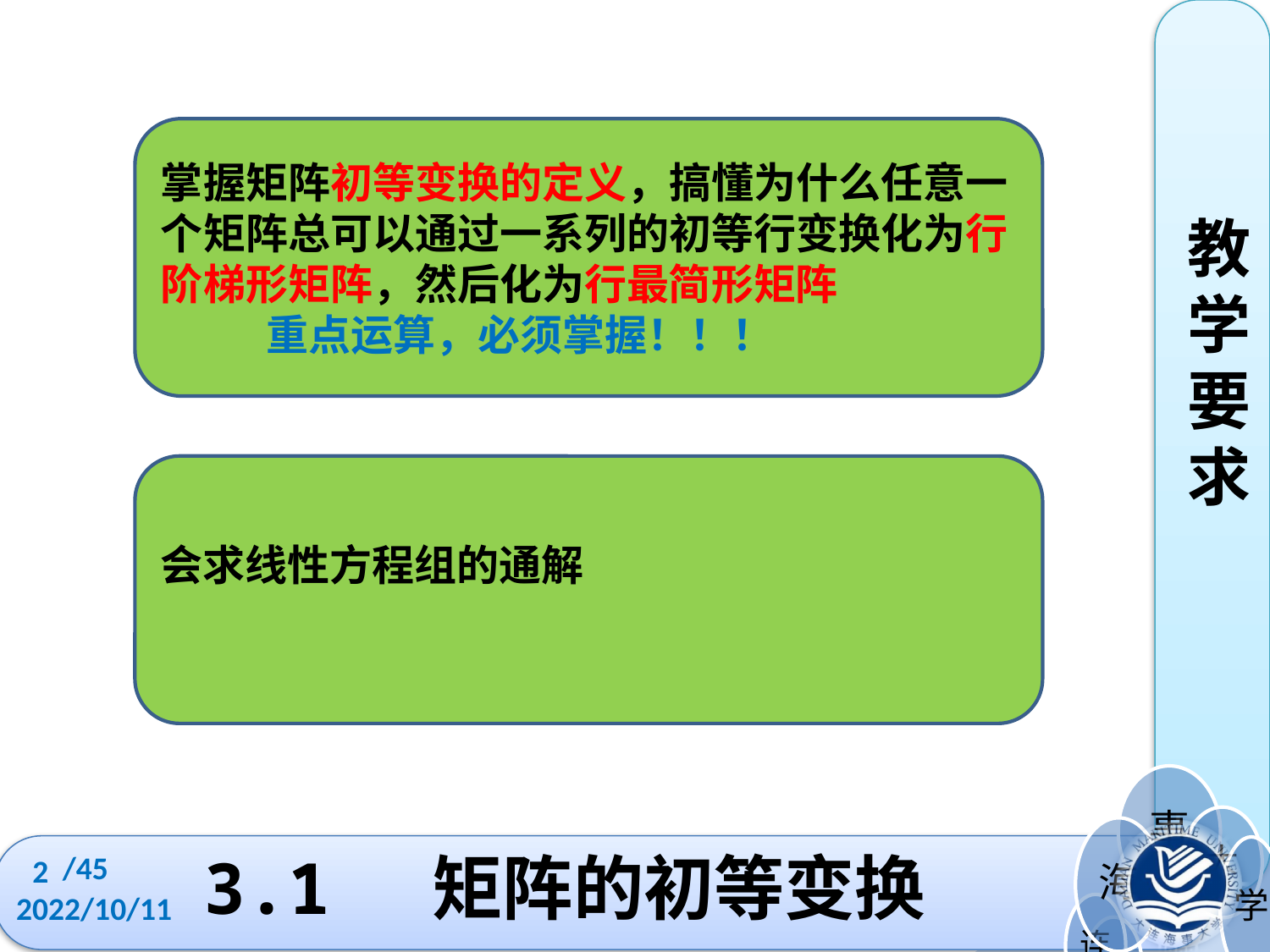

教学要求

掌握矩阵初等变换的定义，搞懂为什么任意一个矩阵总可以通过一系列的初等行变换化为行阶梯形矩阵，然后化为行最简形矩阵
          重点运算，必须掌握！！！

会求线性方程组的通解

/45
2
# 3.1  矩阵的初等变换
2022/10/11